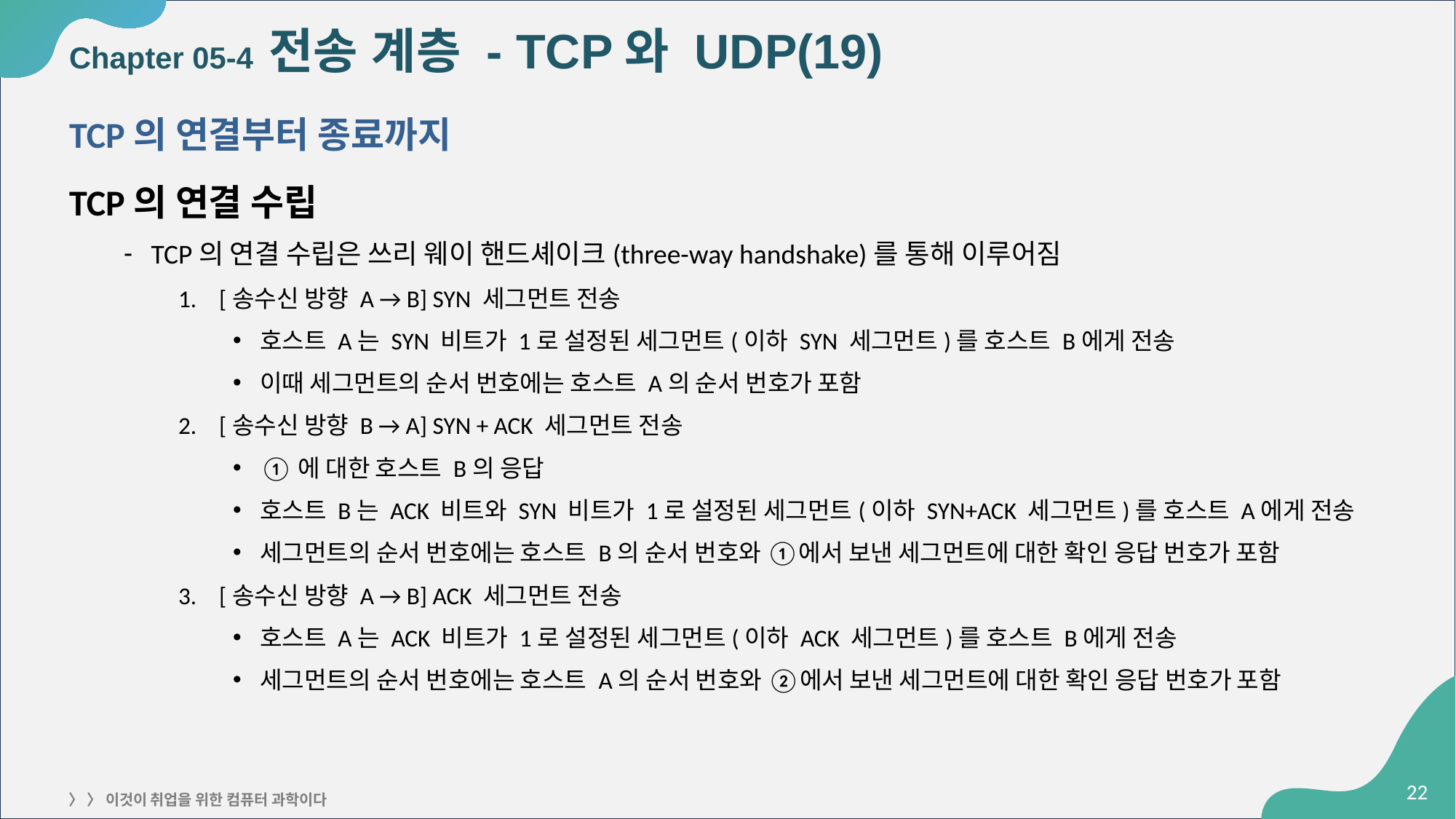

# Chapter 05-4 전송 계층 - TCP와 UDP(19)
TCP의 연결부터 종료까지
TCP의 연결 수립
TCP의 연결 수립은 쓰리 웨이 핸드셰이크(three-way handshake)를 통해 이루어짐
[송수신 방향 A → B] SYN 세그먼트 전송
호스트 A는 SYN 비트가 1로 설정된 세그먼트(이하 SYN 세그먼트)를 호스트 B에게 전송
이때 세그먼트의 순서 번호에는 호스트 A의 순서 번호가 포함
[송수신 방향 B → A] SYN + ACK 세그먼트 전송
①에 대한 호스트 B의 응답
호스트 B는 ACK 비트와 SYN 비트가 1로 설정된 세그먼트(이하 SYN+ACK 세그먼트)를 호스트 A에게 전송
세그먼트의 순서 번호에는 호스트 B의 순서 번호와 ①에서 보낸 세그먼트에 대한 확인 응답 번호가 포함
[송수신 방향 A → B] ACK 세그먼트 전송
호스트 A는 ACK 비트가 1로 설정된 세그먼트(이하 ACK 세그먼트)를 호스트 B에게 전송
세그먼트의 순서 번호에는 호스트 A의 순서 번호와 ②에서 보낸 세그먼트에 대한 확인 응답 번호가 포함
22
〉 〉 이것이 취업을 위한 컴퓨터 과학이다